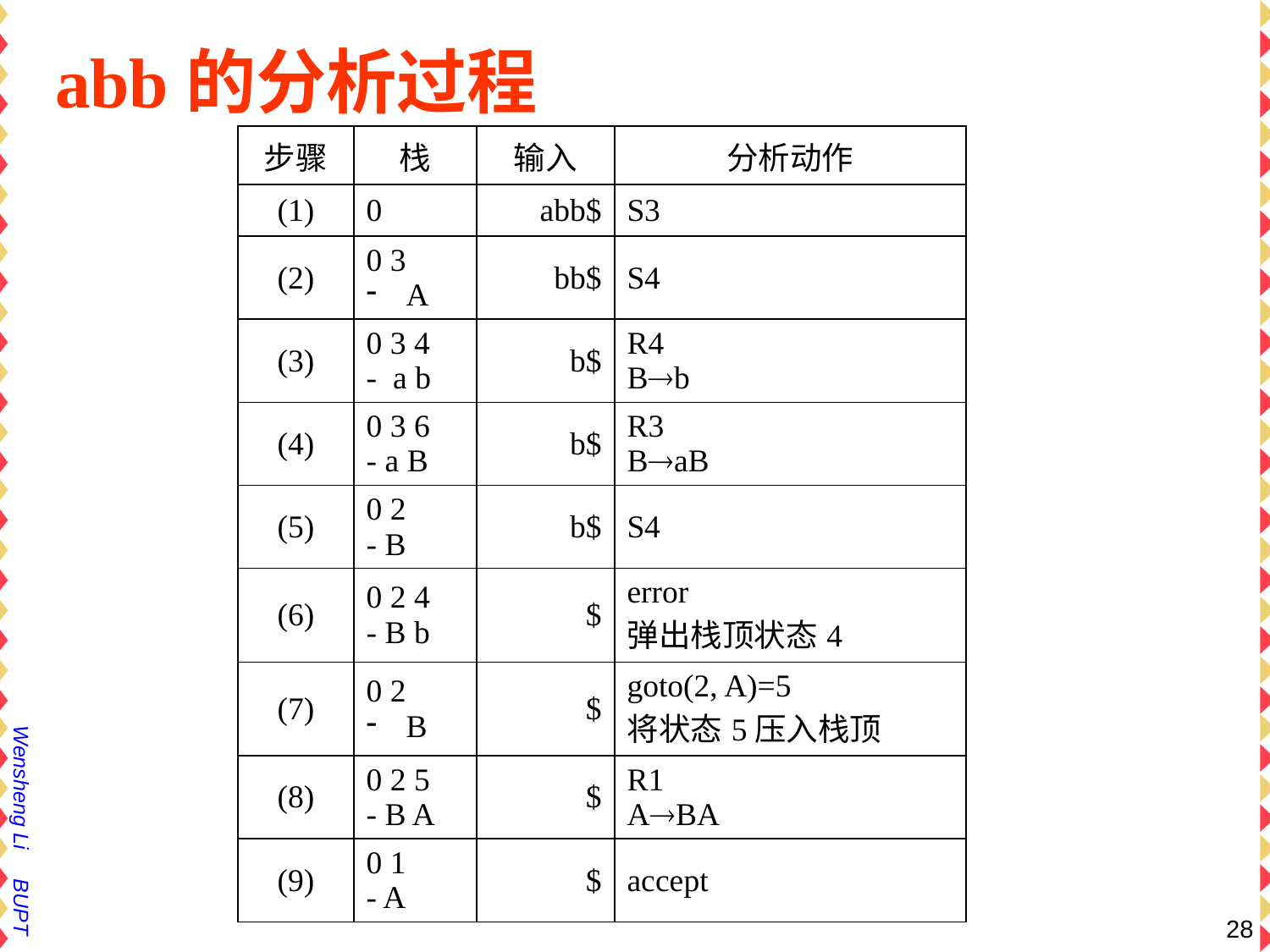

# abb的分析过程
| 步骤 | 栈 | 输入 | 分析动作 |
| --- | --- | --- | --- |
| (1) | 0 | abb$ | S3 |
| (2) | 0 3 A | bb$ | S4 |
| (3) | 0 3 4 - a b | b$ | R4 B→b |
| (4) | 0 3 6 - a B | b$ | R3 B→aB |
| (5) | 0 2 - B | b$ | S4 |
| (6) | 0 2 4 - B b | $ | error 弹出栈顶状态4 |
| (7) | 0 2 B | $ | goto(2, A)=5 将状态5压入栈顶 |
| (8) | 0 2 5 - B A | $ | R1 A→BA |
| (9) | 0 1 - A | $ | accept |
28